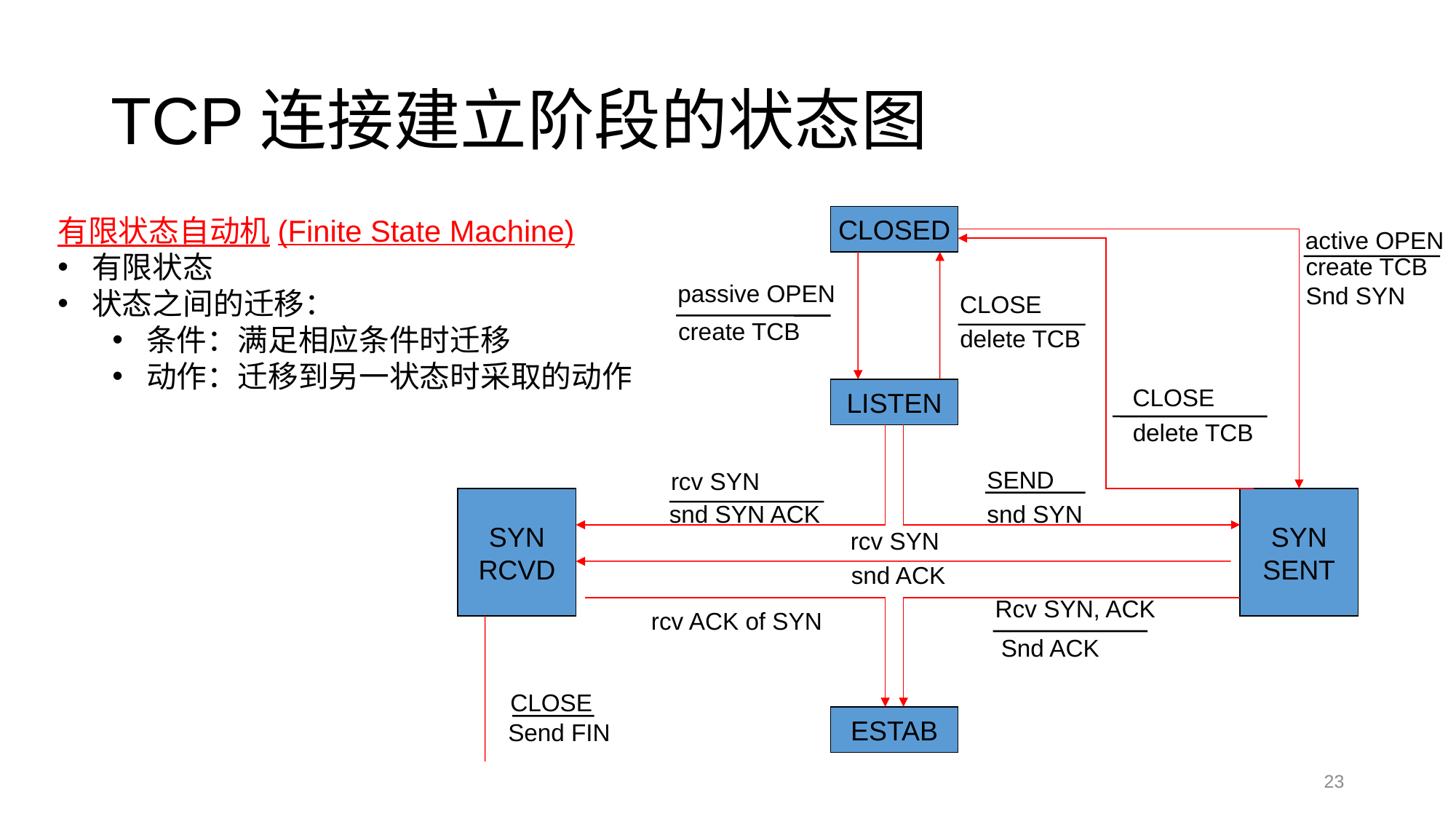

# TCP连接建立阶段的状态图
有限状态自动机(Finite State Machine)
有限状态
状态之间的迁移：
条件：满足相应条件时迁移
动作：迁移到另一状态时采取的动作
CLOSED
active OPEN
create TCB
Snd SYN

passive OPEN
CLOSE
create TCB

delete TCB

CLOSE
LISTEN
delete TCB

SEND
rcv SYN
SYN
RCVD
SYN
SENT

snd SYN ACK
snd SYN

rcv SYN
snd ACK

Rcv SYN, ACK
rcv ACK of SYN

Snd ACK

CLOSE
ESTAB
Send FIN

23